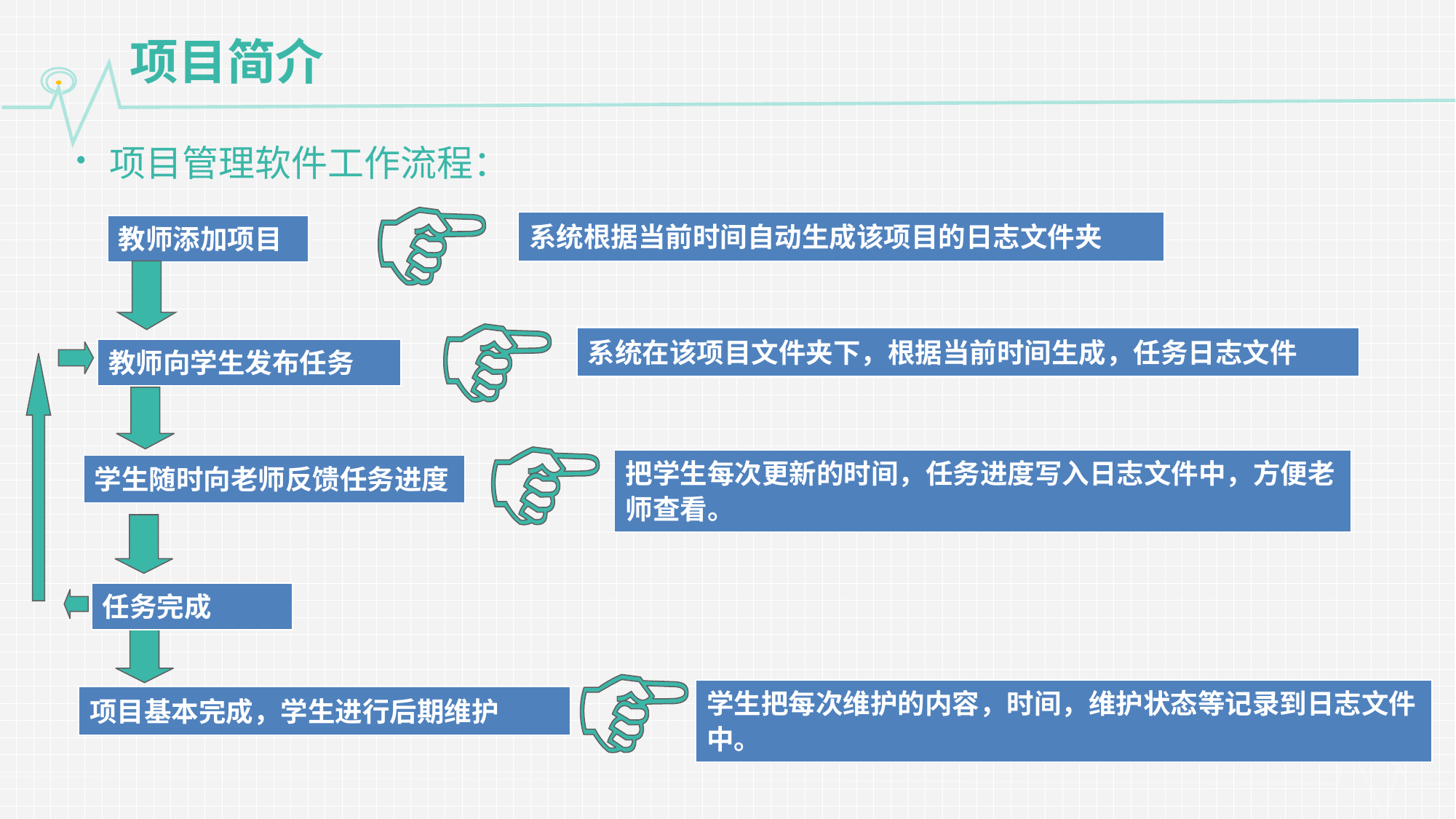

# 项目简介
项目管理软件工作流程：

| 系统根据当前时间自动生成该项目的日志文件夹 |
| --- |
| 教师添加项目 |
| --- |

| 系统在该项目文件夹下，根据当前时间生成，任务日志文件 |
| --- |
| 教师向学生发布任务 |
| --- |

| 把学生每次更新的时间，任务进度写入日志文件中，方便老师查看。 |
| --- |
| 学生随时向老师反馈任务进度 |
| --- |

| 任务完成 |
| --- |

| 学生把每次维护的内容，时间，维护状态等记录到日志文件中。 |
| --- |
| 项目基本完成，学生进行后期维护 |
| --- |